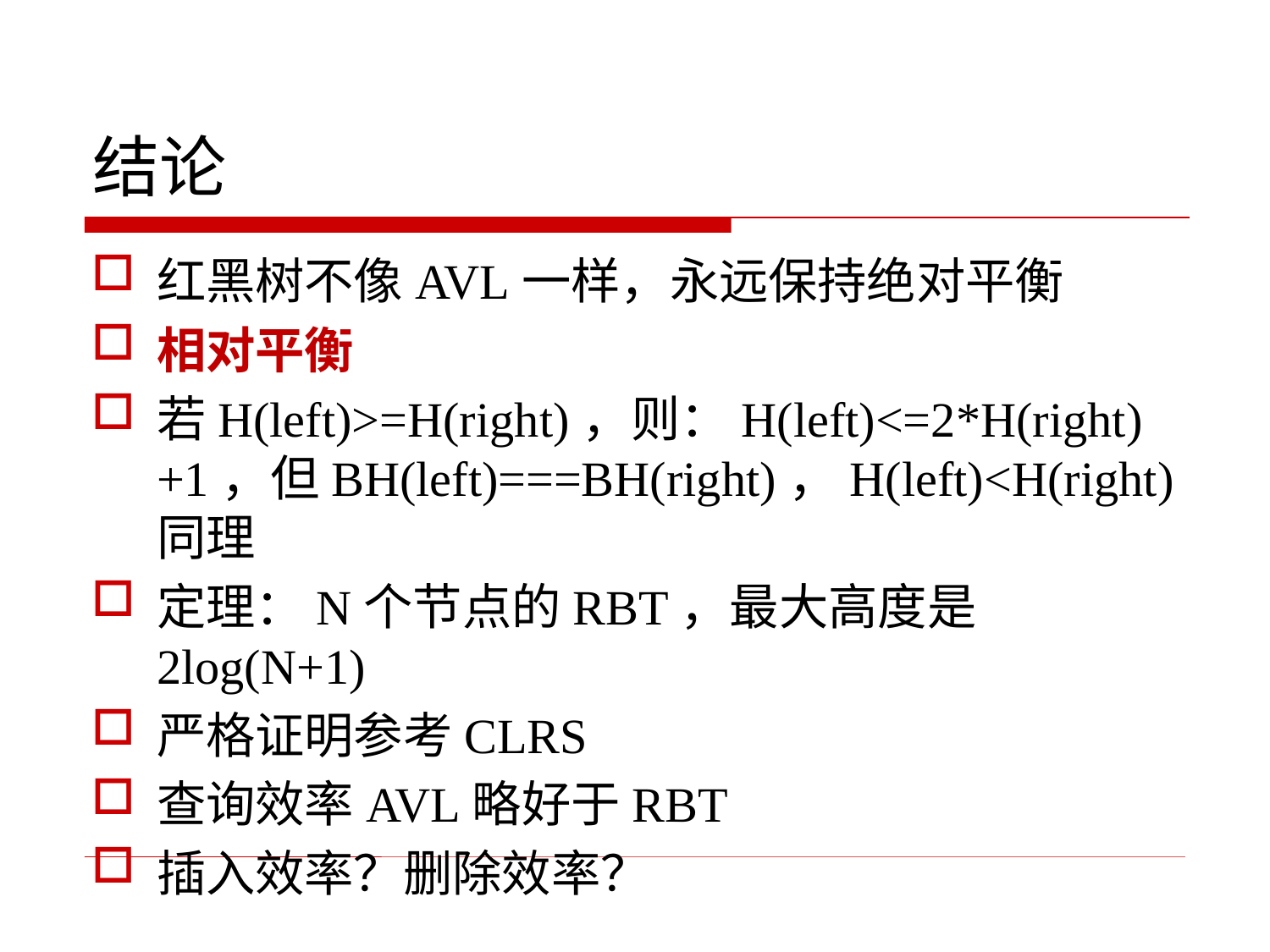

# 结论
红黑树不像AVL一样，永远保持绝对平衡
相对平衡
若H(left)>=H(right)，则：H(left)<=2*H(right)+1，但BH(left)===BH(right)，H(left)<H(right)同理
定理：N个节点的RBT，最大高度是2log(N+1)
严格证明参考CLRS
查询效率AVL略好于RBT
插入效率？删除效率？